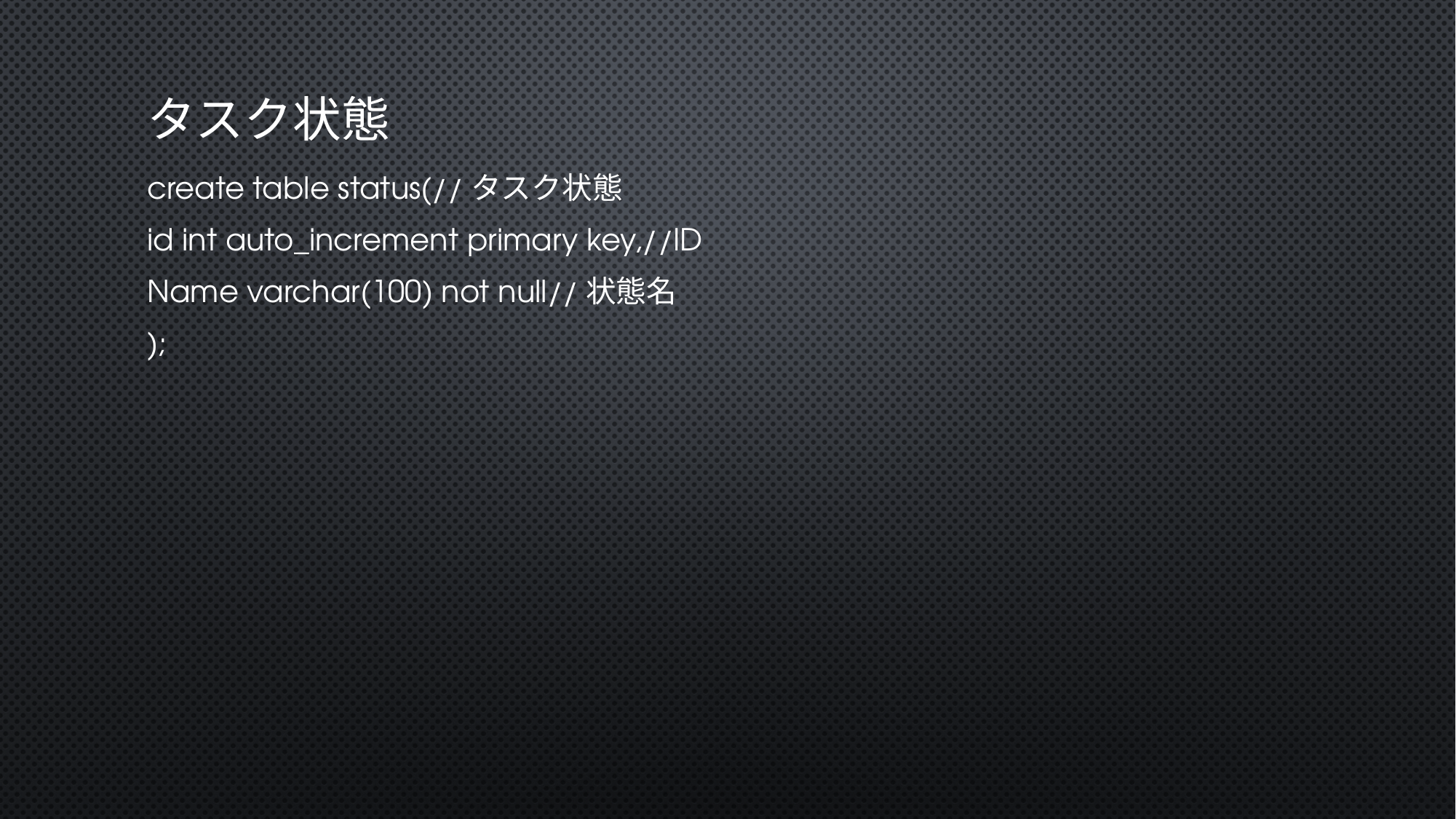

# タスク状態
create table status(//タスク状態
id int auto_increment primary key,//ID
Name varchar(100) not null//状態名
);